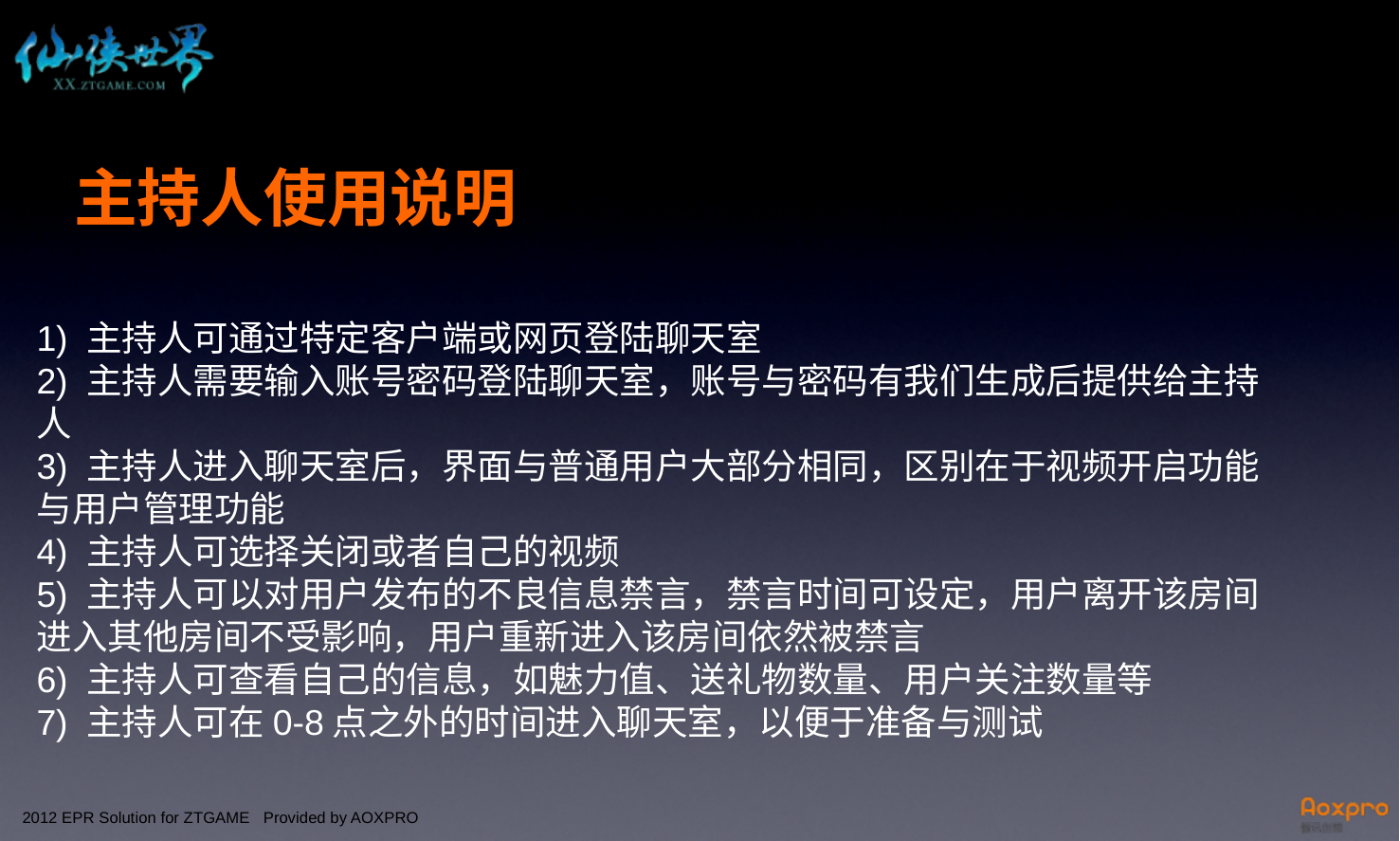

主持人使用说明
1) 主持人可通过特定客户端或网页登陆聊天室
2) 主持人需要输入账号密码登陆聊天室，账号与密码有我们生成后提供给主持人
3) 主持人进入聊天室后，界面与普通用户大部分相同，区别在于视频开启功能与用户管理功能
4) 主持人可选择关闭或者自己的视频
5) 主持人可以对用户发布的不良信息禁言，禁言时间可设定，用户离开该房间进入其他房间不受影响，用户重新进入该房间依然被禁言
6) 主持人可查看自己的信息，如魅力值、送礼物数量、用户关注数量等
7) 主持人可在0-8点之外的时间进入聊天室，以便于准备与测试